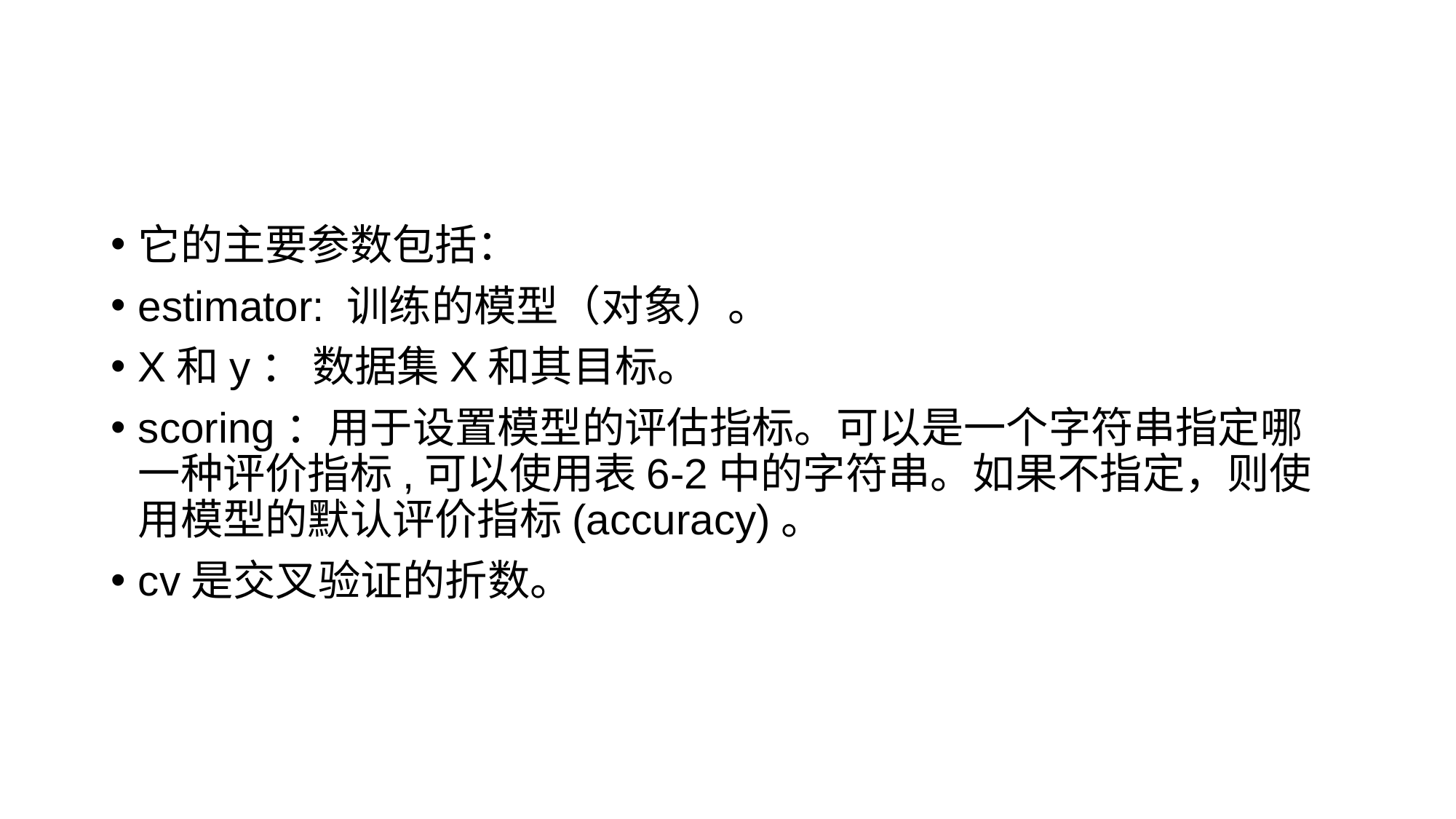

#
它的主要参数包括：
estimator: 训练的模型（对象）。
X和y： 数据集X和其目标。
scoring：用于设置模型的评估指标。可以是一个字符串指定哪一种评价指标,可以使用表6-2中的字符串。如果不指定，则使用模型的默认评价指标(accuracy)。
cv是交叉验证的折数。